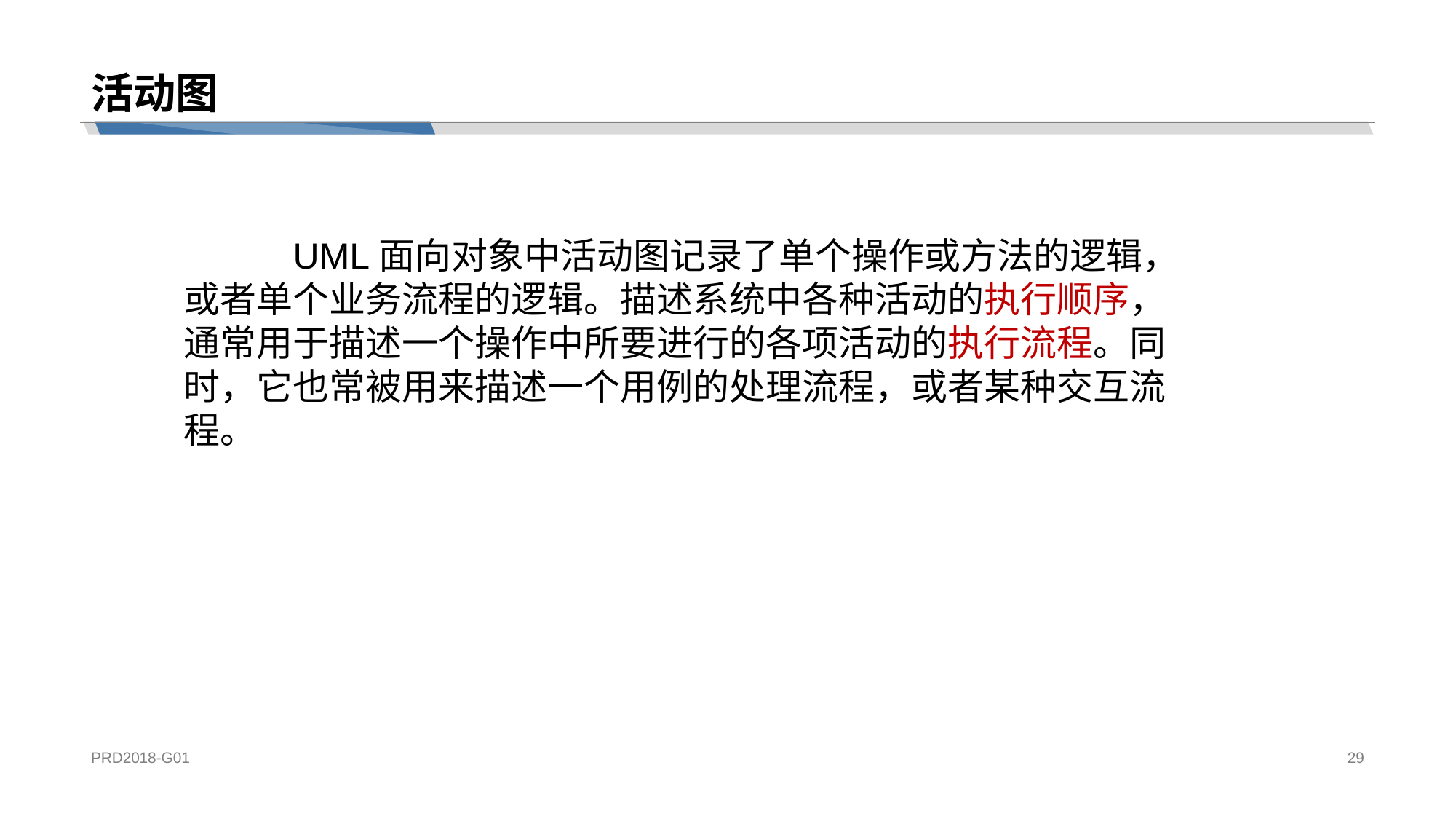

# 活动图
	UML面向对象中活动图记录了单个操作或方法的逻辑，或者单个业务流程的逻辑。描述系统中各种活动的执行顺序，通常用于描述一个操作中所要进行的各项活动的执行流程。同时，它也常被用来描述一个用例的处理流程，或者某种交互流程。
PRD2018-G01
29